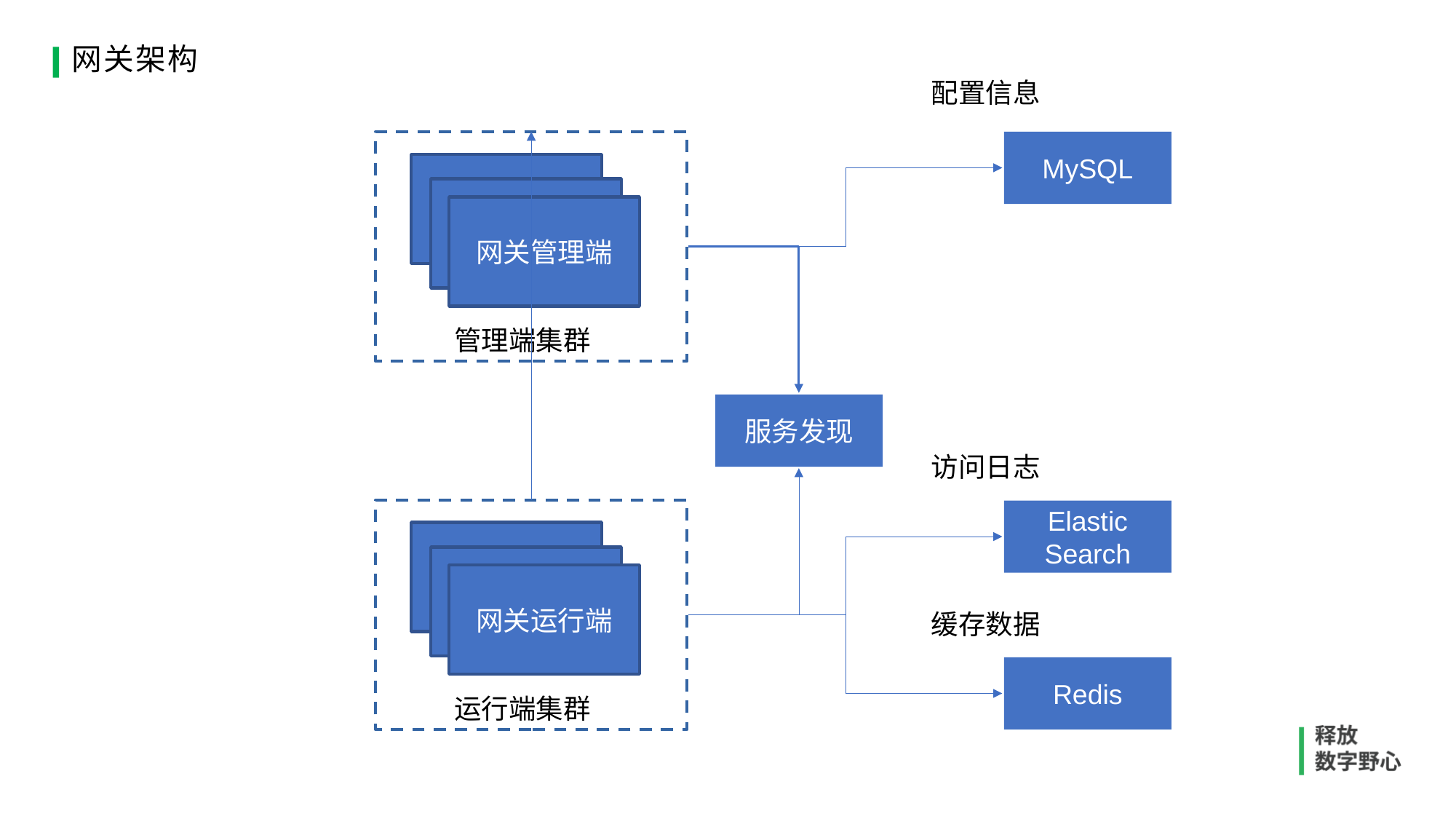

# 网关架构
配置信息

MySQL

网关管理端

网关管理端

网关管理端

管理端集群

服务发现
访问日志

Elastic Search

网关管理端

网关管理端

网关运行端
缓存数据

Redis
运行端集群